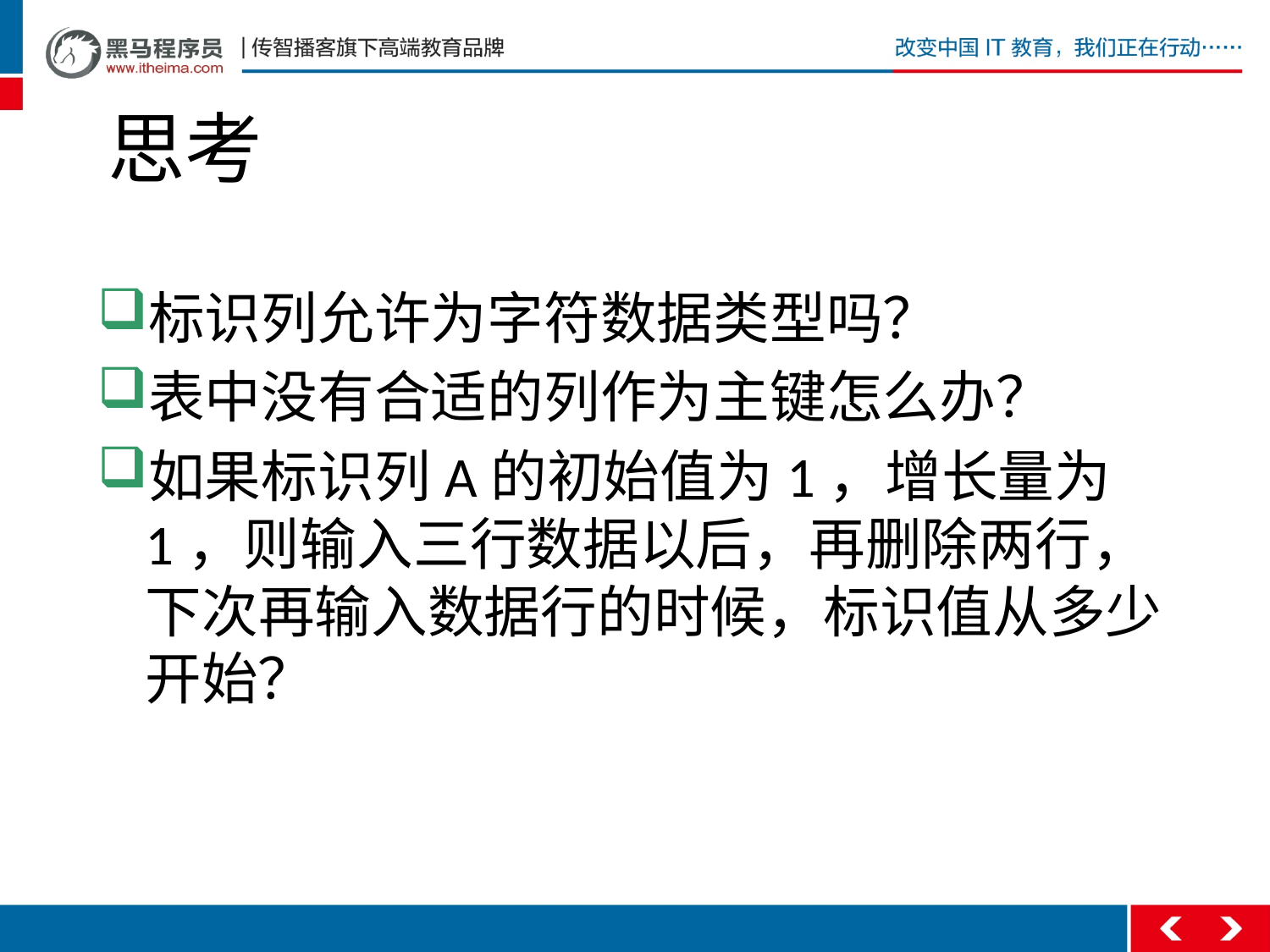

# 思考
标识列允许为字符数据类型吗？
表中没有合适的列作为主键怎么办？
如果标识列A的初始值为1，增长量为1，则输入三行数据以后，再删除两行，下次再输入数据行的时候，标识值从多少开始？